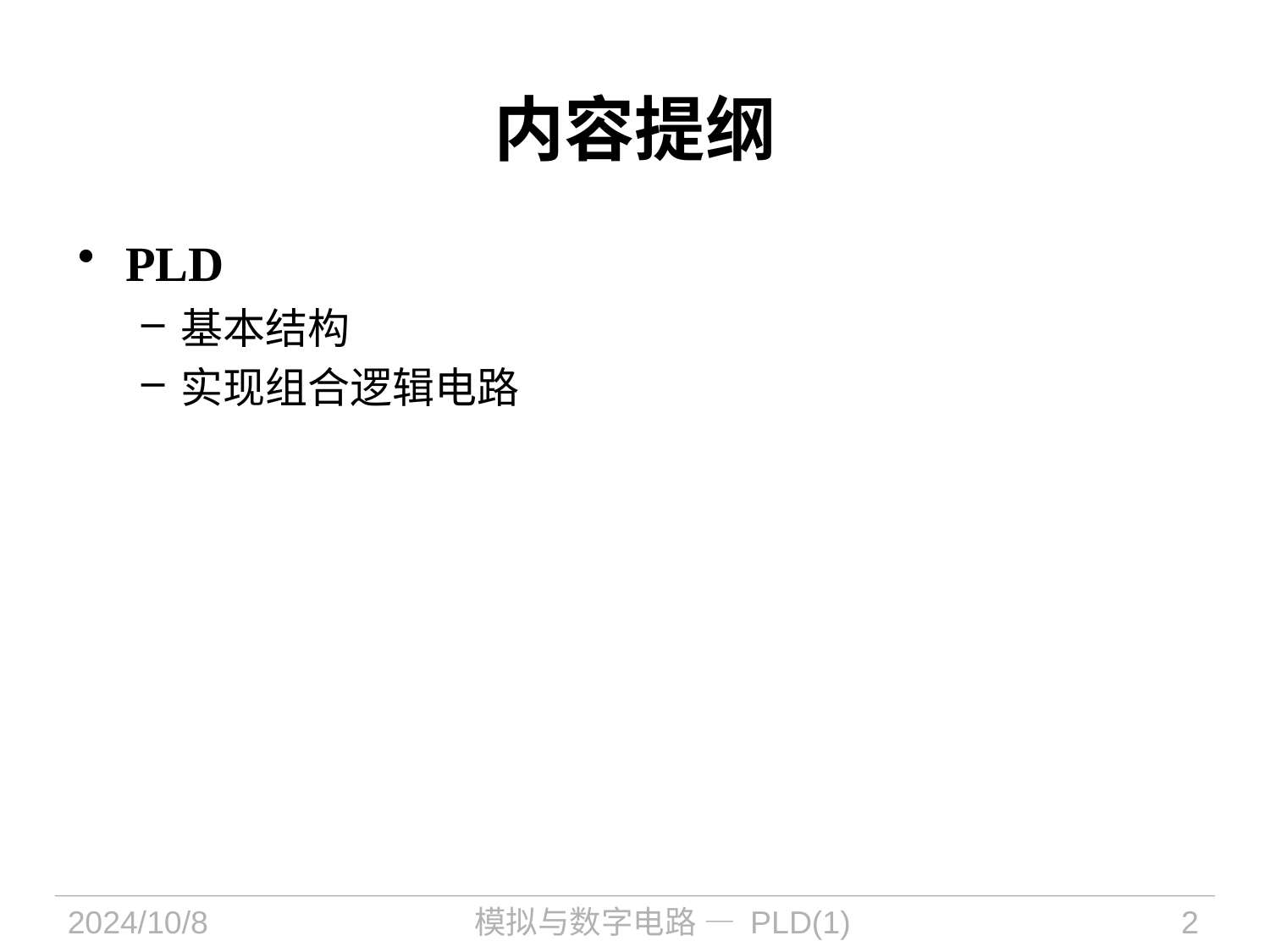

内容提纲
PLD
基本结构
实现组合逻辑电路
2024/10/8
模拟与数字电路 — PLD(1)
2